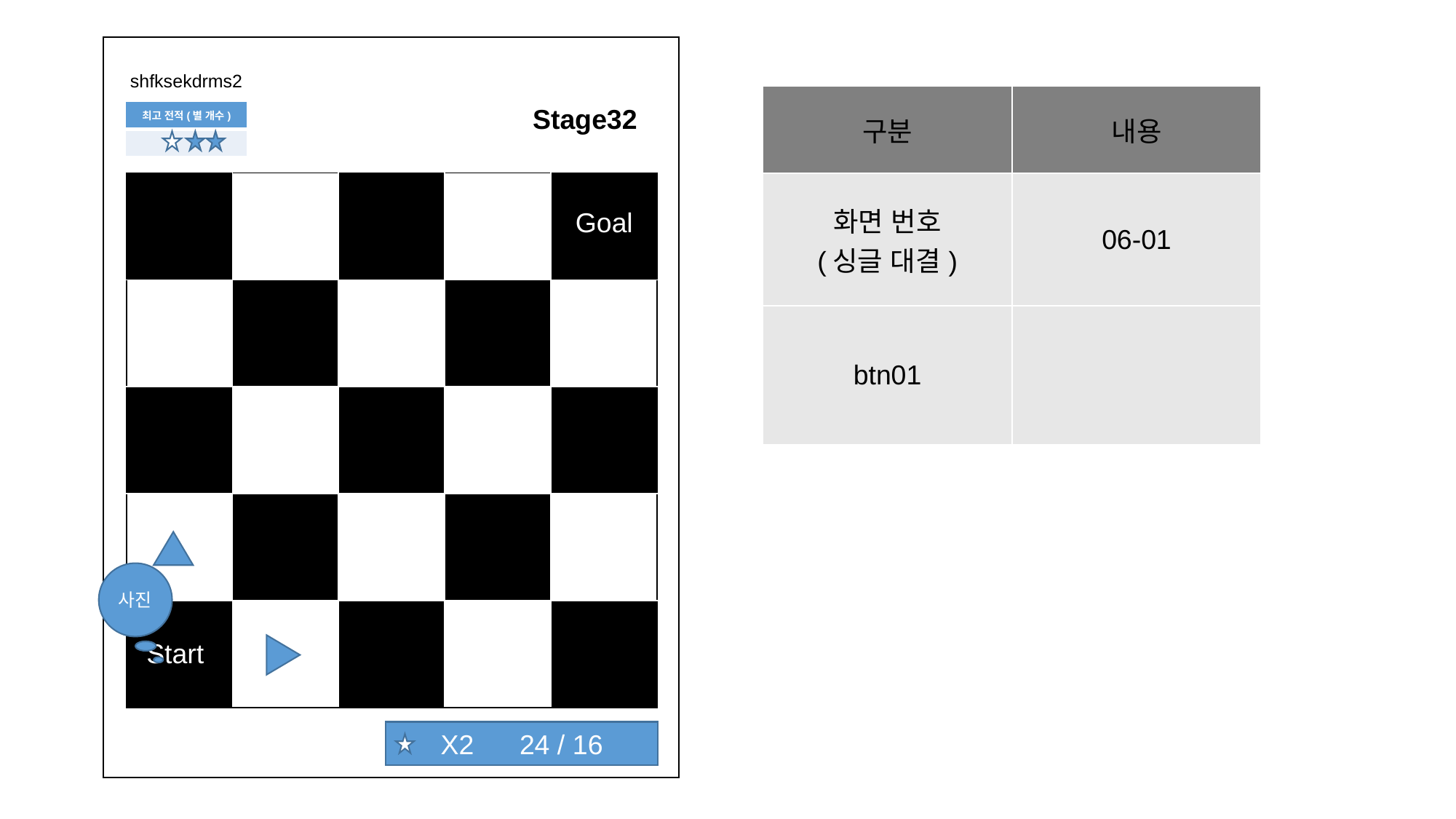

shfksekdrms2
| 구분 | 내용 |
| --- | --- |
| 화면 번호 (싱글 대결) | 06-01 |
| btn01 |  |
Stage32
| 최고 전적(별 개수) |
| --- |
|  |

|  |  |  |  |  |
| --- | --- | --- | --- | --- |
|  |  |  |  |  |
|  |  |  |  |  |
|  |  |  |  |  |
|  |  |  |  |  |
Goal

사진

Start

X2      24 / 16